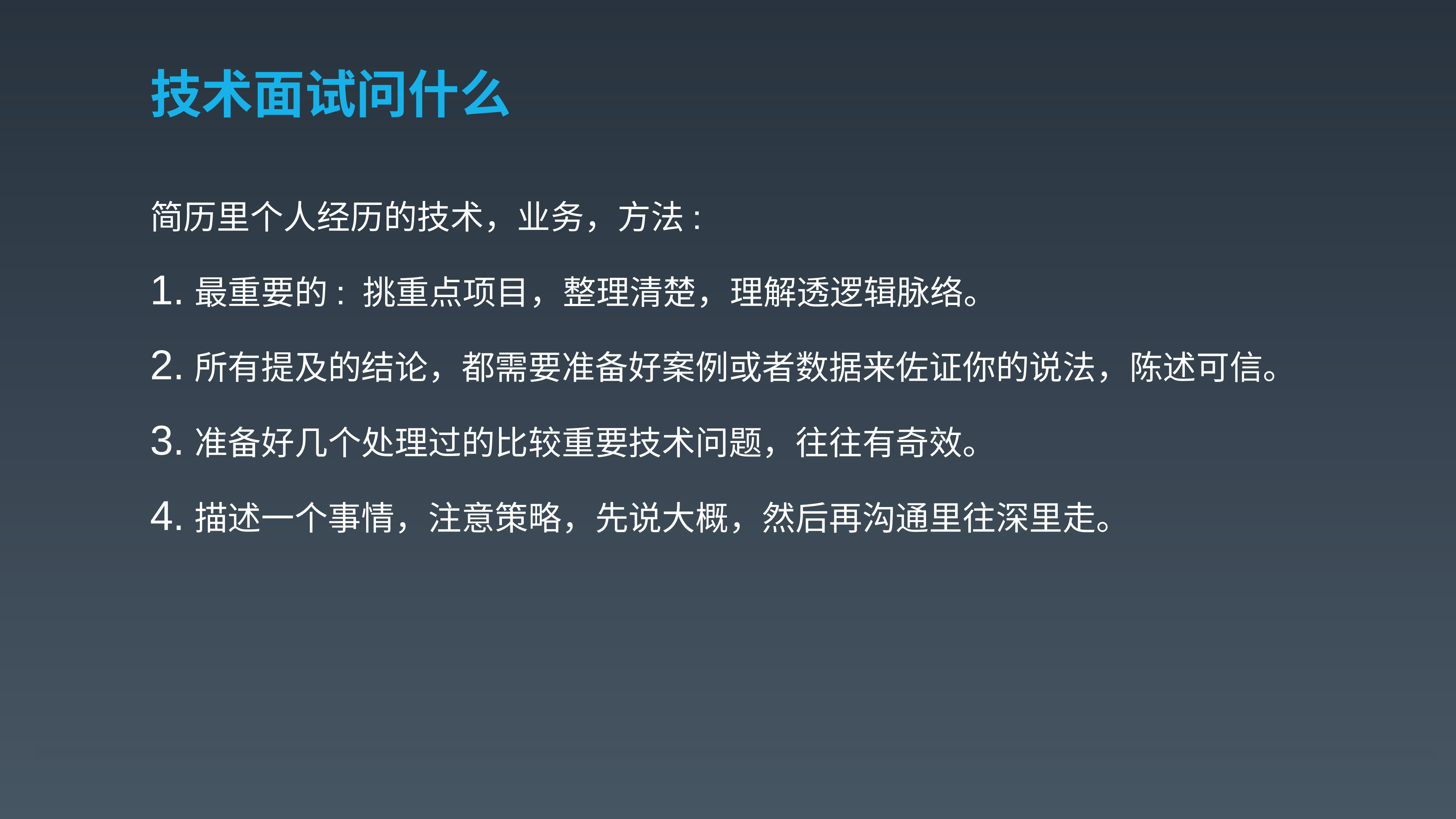

# 技术面试问什么
简历里个人经历的技术，业务，方法:
最重要的: 挑重点项目，整理清楚，理解透逻辑脉络。
所有提及的结论，都需要准备好案例或者数据来佐证你的说法，陈述可信。
准备好几个处理过的比较重要技术问题，往往有奇效。
描述一个事情，注意策略，先说大概，然后再沟通里往深里走。